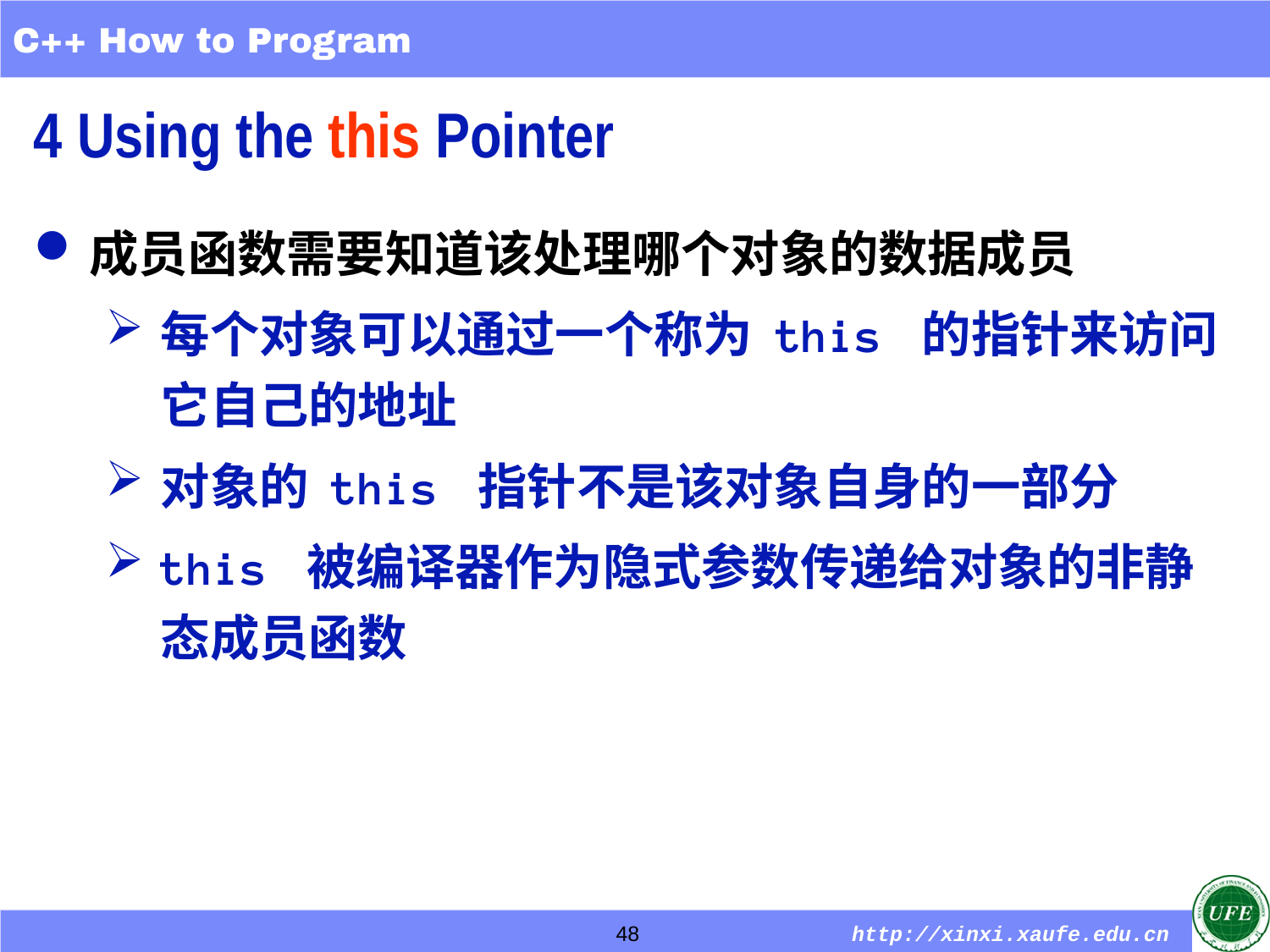

4 Using the this Pointer
成员函数需要知道该处理哪个对象的数据成员
每个对象可以通过一个称为 this 的指针来访问它自己的地址
对象的 this 指针不是该对象自身的一部分
this 被编译器作为隐式参数传递给对象的非静态成员函数
48